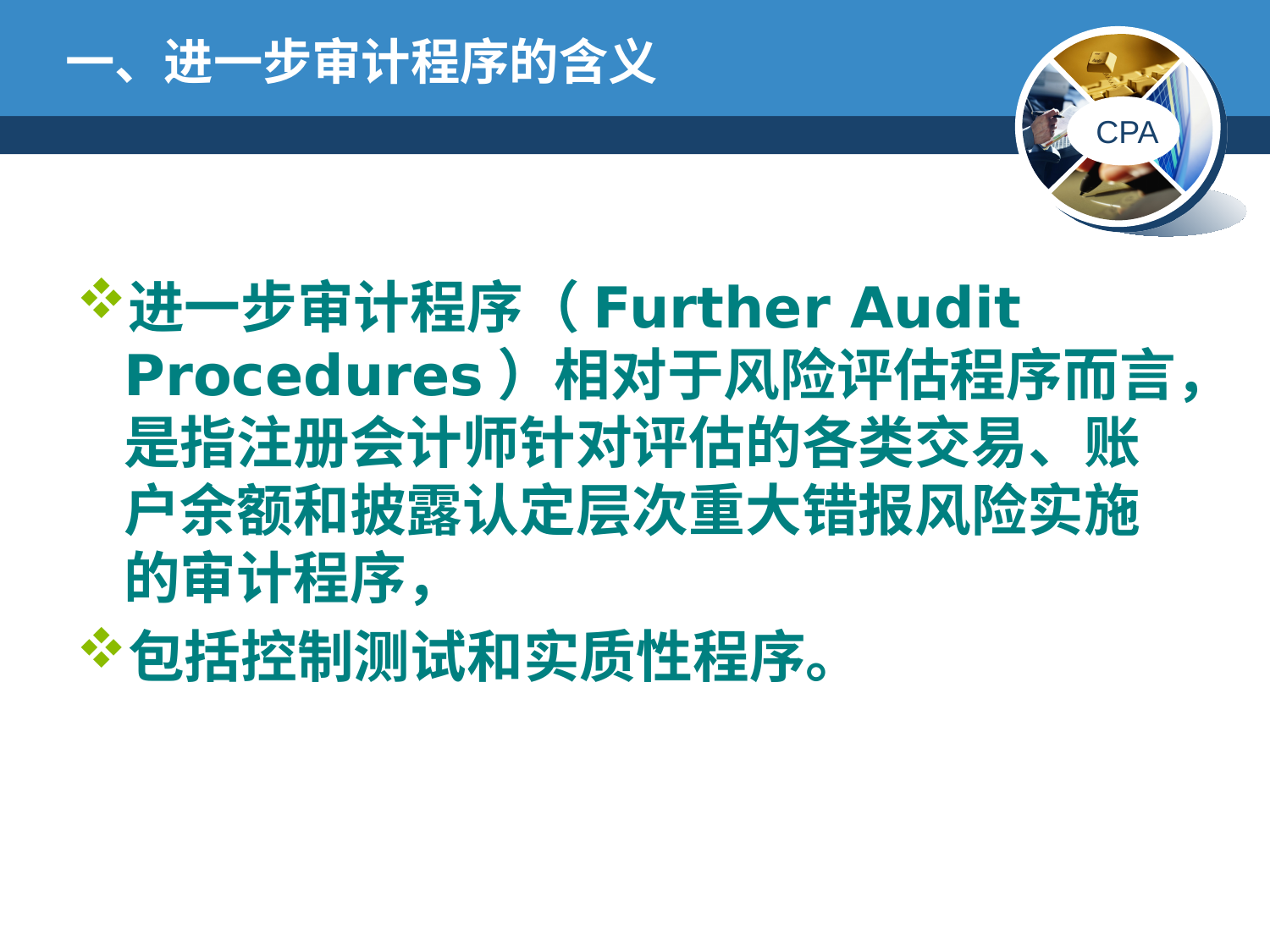

# 一、进一步审计程序的含义
进一步审计程序（Further Audit Procedures）相对于风险评估程序而言，是指注册会计师针对评估的各类交易、账户余额和披露认定层次重大错报风险实施的审计程序，
包括控制测试和实质性程序。